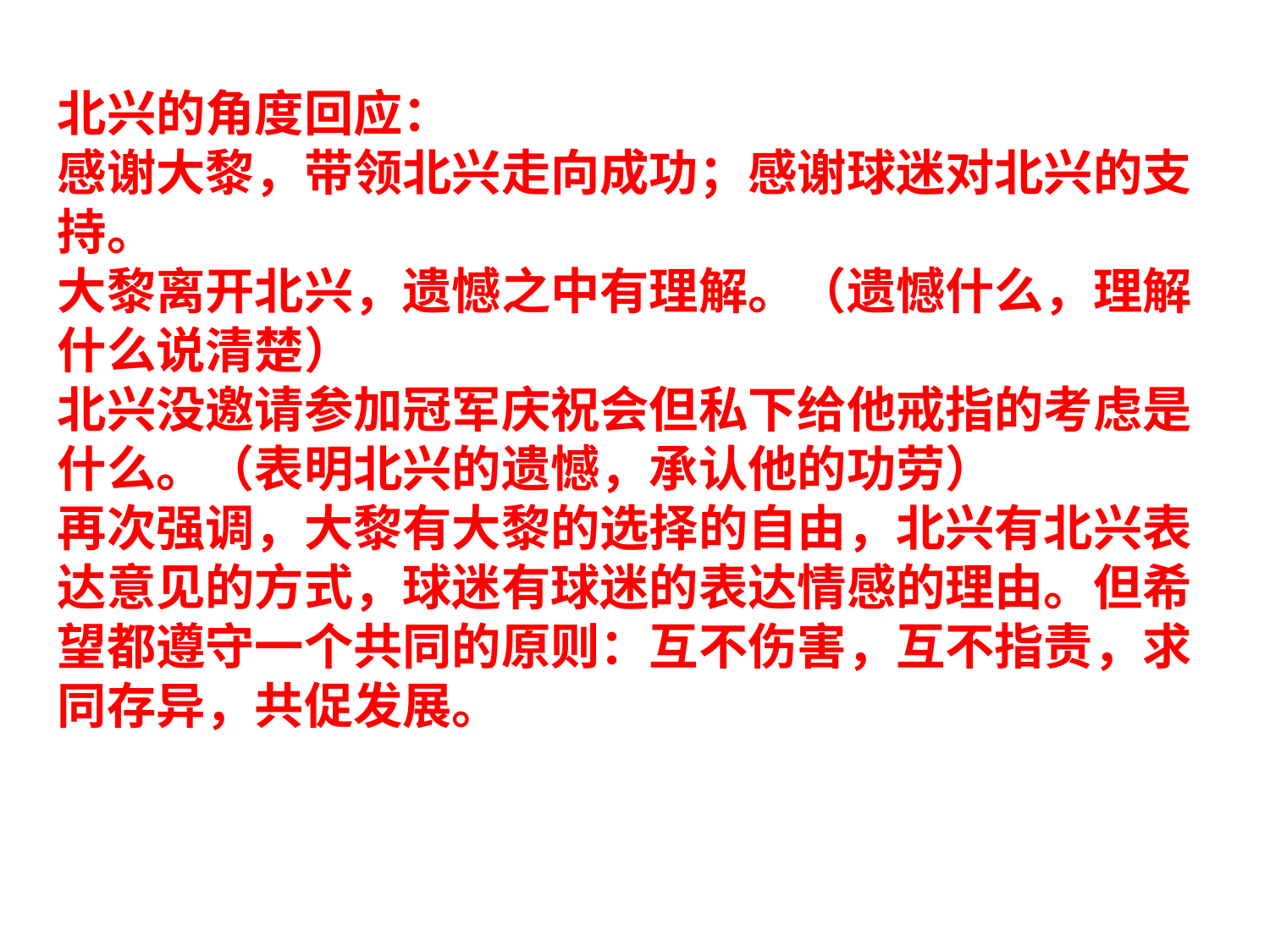

北兴的角度回应：
感谢大黎，带领北兴走向成功；感谢球迷对北兴的支持。
大黎离开北兴，遗憾之中有理解。（遗憾什么，理解什么说清楚）
北兴没邀请参加冠军庆祝会但私下给他戒指的考虑是什么。（表明北兴的遗憾，承认他的功劳）
再次强调，大黎有大黎的选择的自由，北兴有北兴表达意见的方式，球迷有球迷的表达情感的理由。但希望都遵守一个共同的原则：互不伤害，互不指责，求同存异，共促发展。